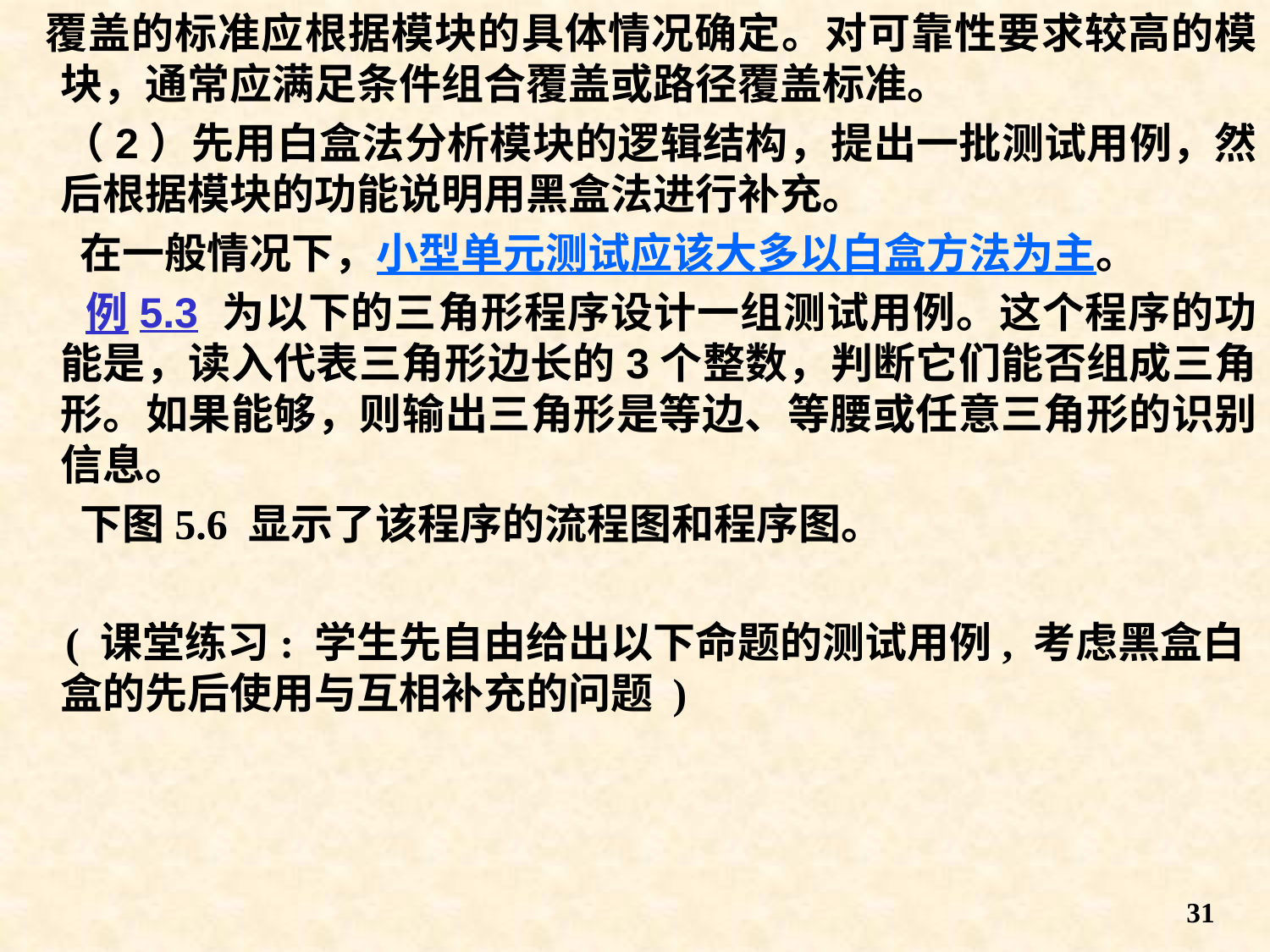

覆盖的标准应根据模块的具体情况确定。对可靠性要求较高的模块，通常应满足条件组合覆盖或路径覆盖标准。
    （2）先用白盒法分析模块的逻辑结构，提出一批测试用例，然后根据模块的功能说明用黑盒法进行补充。
      在一般情况下，小型单元测试应该大多以白盒方法为主。
      例5.3 为以下的三角形程序设计一组测试用例。这个程序的功能是，读入代表三角形边长的3个整数，判断它们能否组成三角形。如果能够，则输出三角形是等边、等腰或任意三角形的识别信息。
      下图5.6 显示了该程序的流程图和程序图。

     ( 课堂练习: 学生先自由给出以下命题的测试用例, 考虑黑盒白盒的先后使用与互相补充的问题 )
31